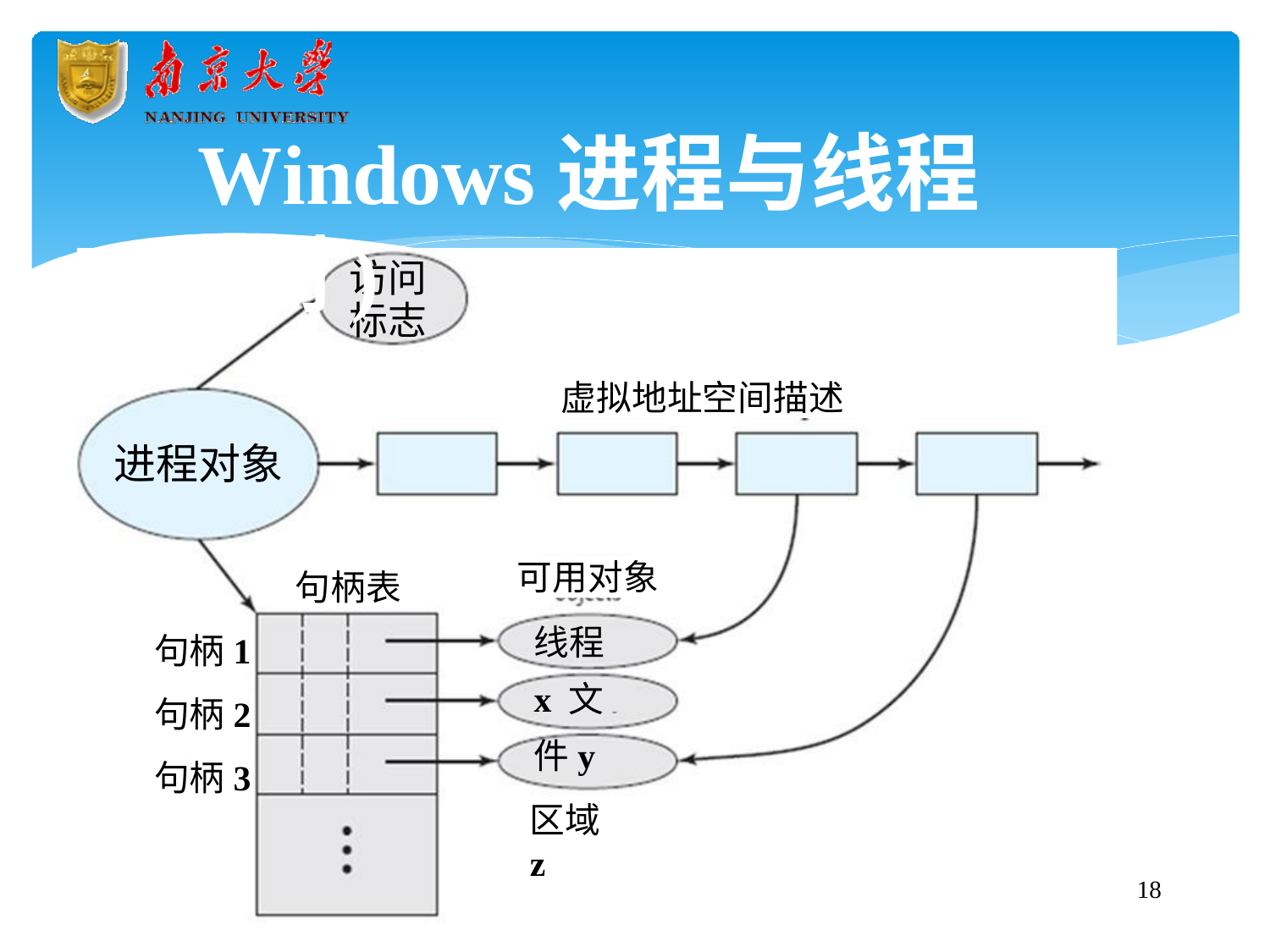

# Windows进程与线程(例)

访问 标志
虚拟地址空间描述
进程对象
可用对象
句柄表
线程x 文件y
区域z
句柄1
句柄2
句柄3
18